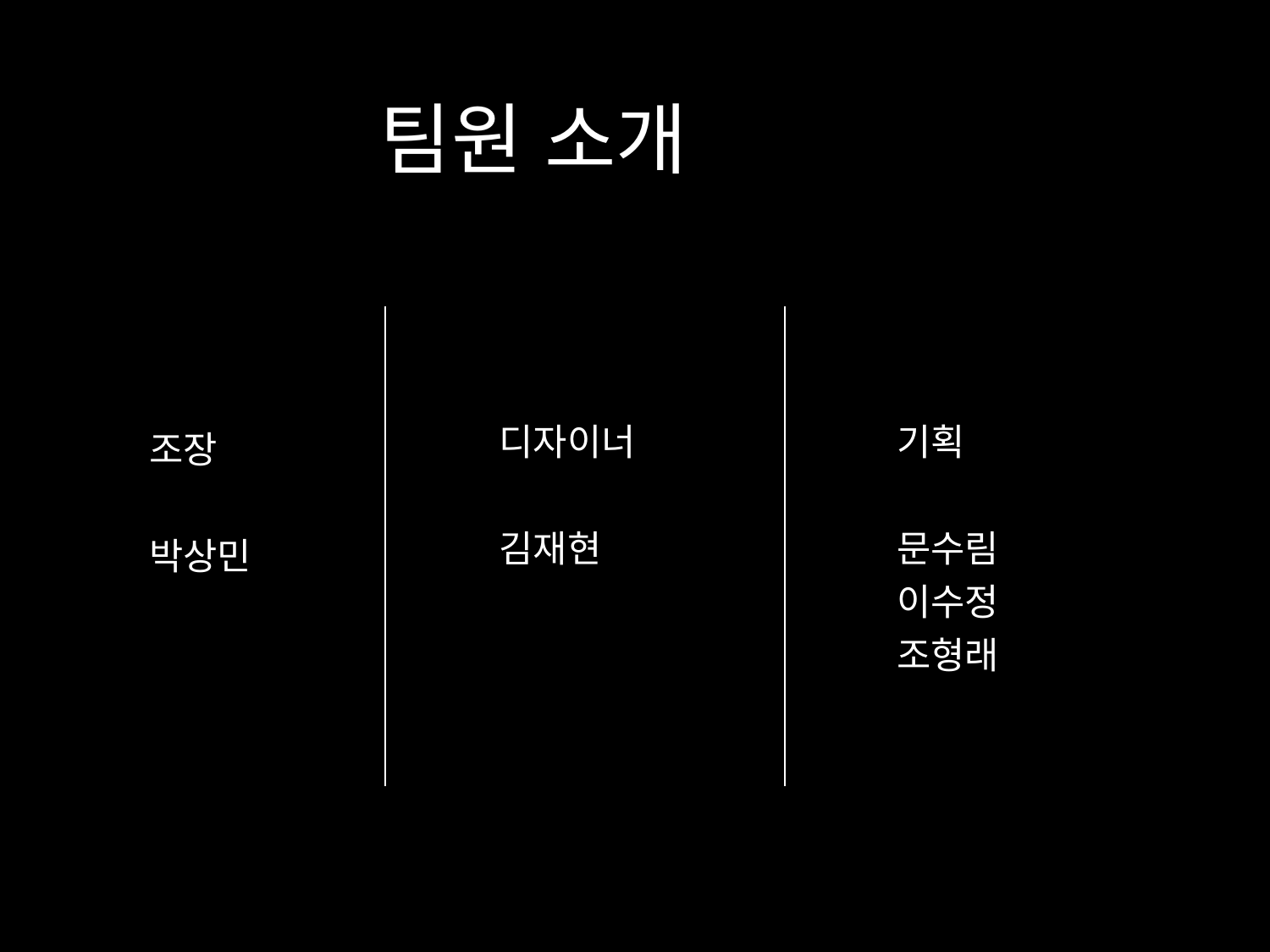

# 팀원 소개

 디자이너

 김재현

 기획

 문수림
 이수정
 조형래

 조장

 박상민